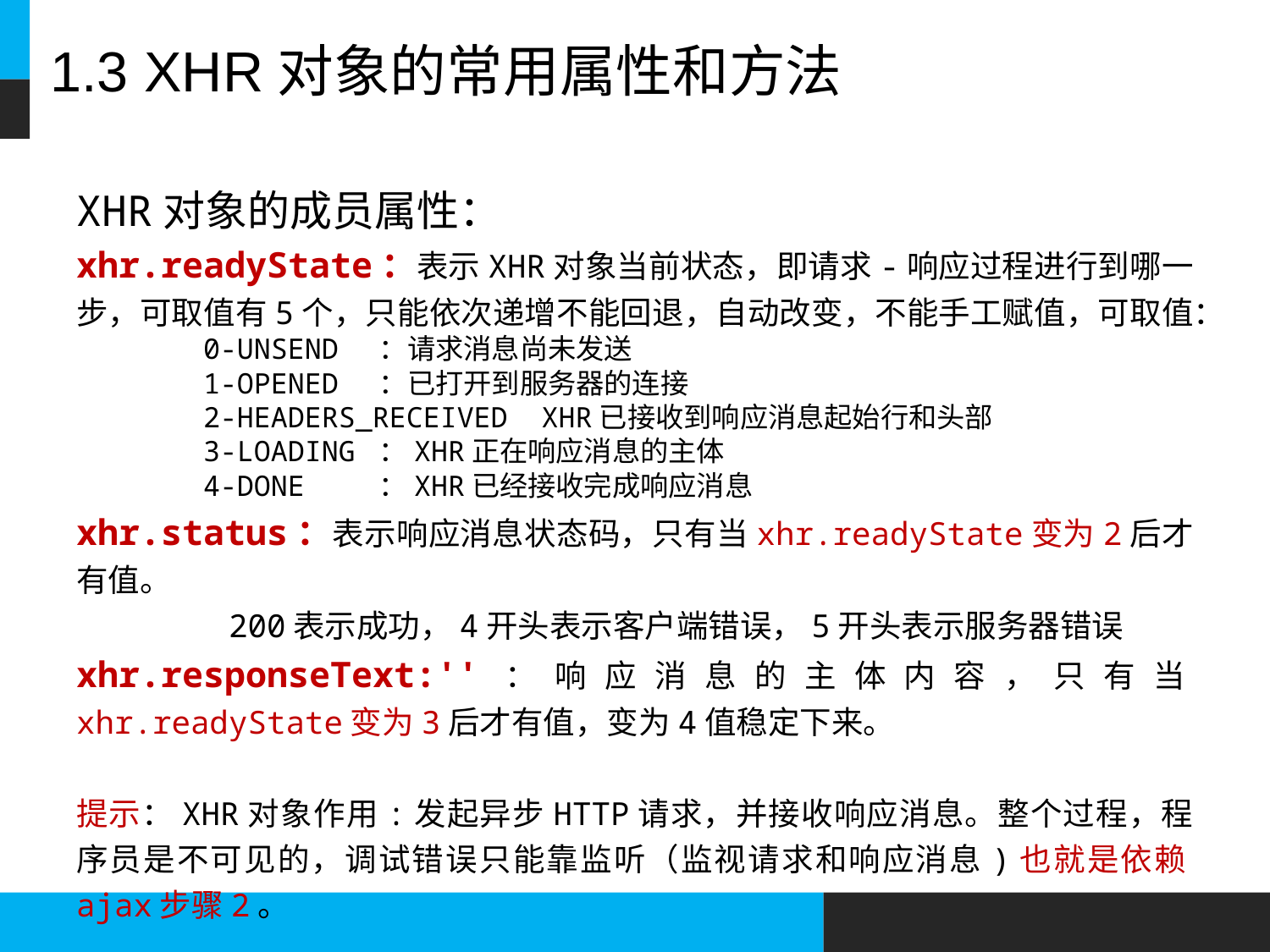

# 1.3 XHR对象的常用属性和方法
XHR对象的成员属性：
xhr.readyState：表示XHR对象当前状态，即请求-响应过程进行到哪一步，可取值有5个，只能依次递增不能回退，自动改变，不能手工赋值，可取值：
0-UNSEND  ：请求消息尚未发送
1-OPENED  ：已打开到服务器的连接
2-HEADERS_RECEIVED  XHR已接收到响应消息起始行和头部
3-LOADING ：XHR正在响应消息的主体
4-DONE    ：XHR已经接收完成响应消息
xhr.status：表示响应消息状态码，只有当xhr.readyState变为2后才有值。
        200表示成功，4开头表示客户端错误，5开头表示服务器错误
xhr.responseText:''：响应消息的主体内容，只有当xhr.readyState变为3后才有值，变为4值稳定下来。

提示：XHR对象作用:发起异步HTTP请求，并接收响应消息。整个过程，程序员是不可见的，调试错误只能靠监听（监视请求和响应消息)也就是依赖ajax步骤2。